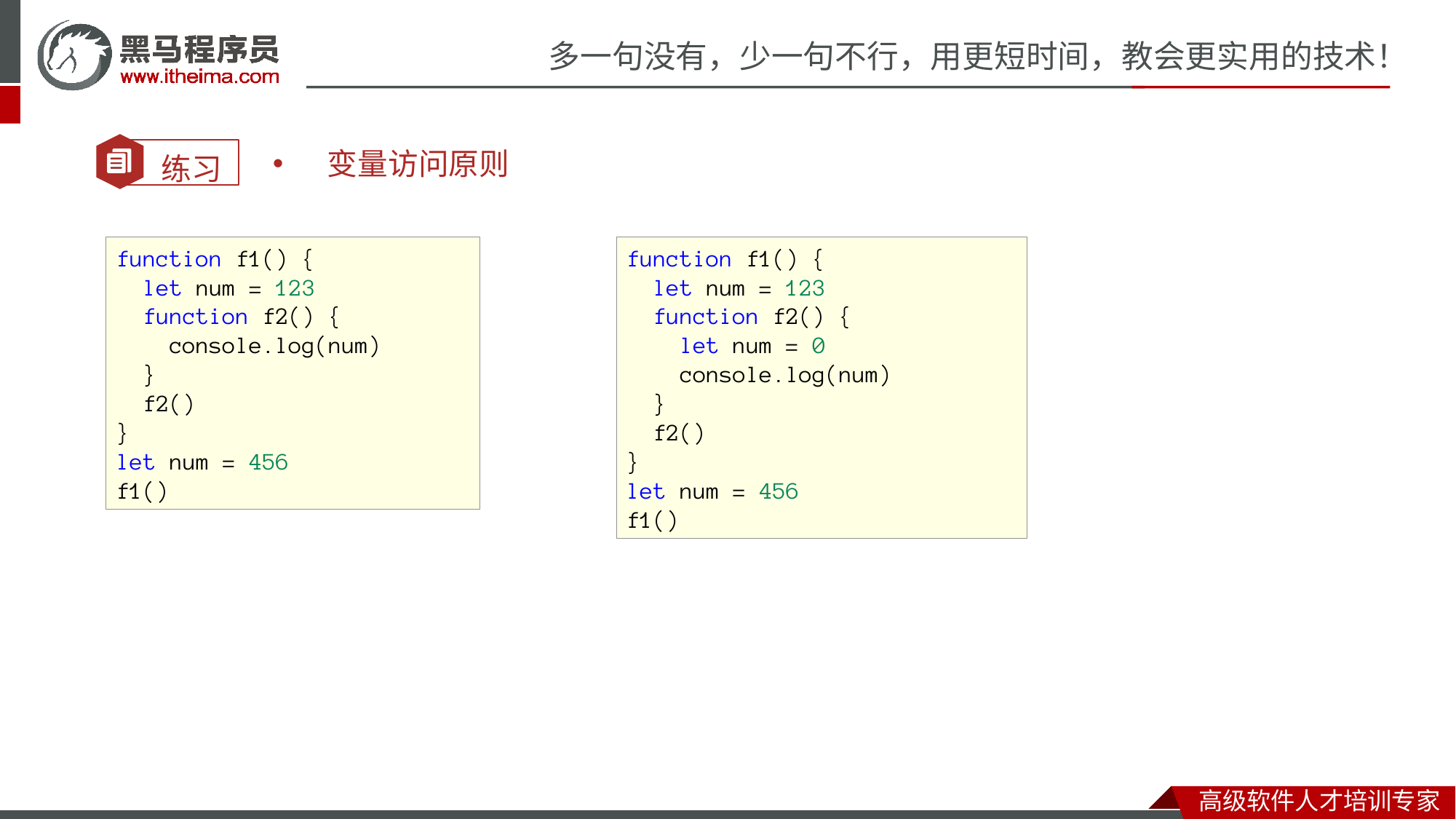

变量访问原则
function f1() {
  let num = 123
  function f2() {
    console.log(num)
  }
  f2()
}
let num = 456
f1()
function f1() {
  let num = 123
  function f2() {
    let num = 0
    console.log(num)
  }
  f2()
}
let num = 456
f1()